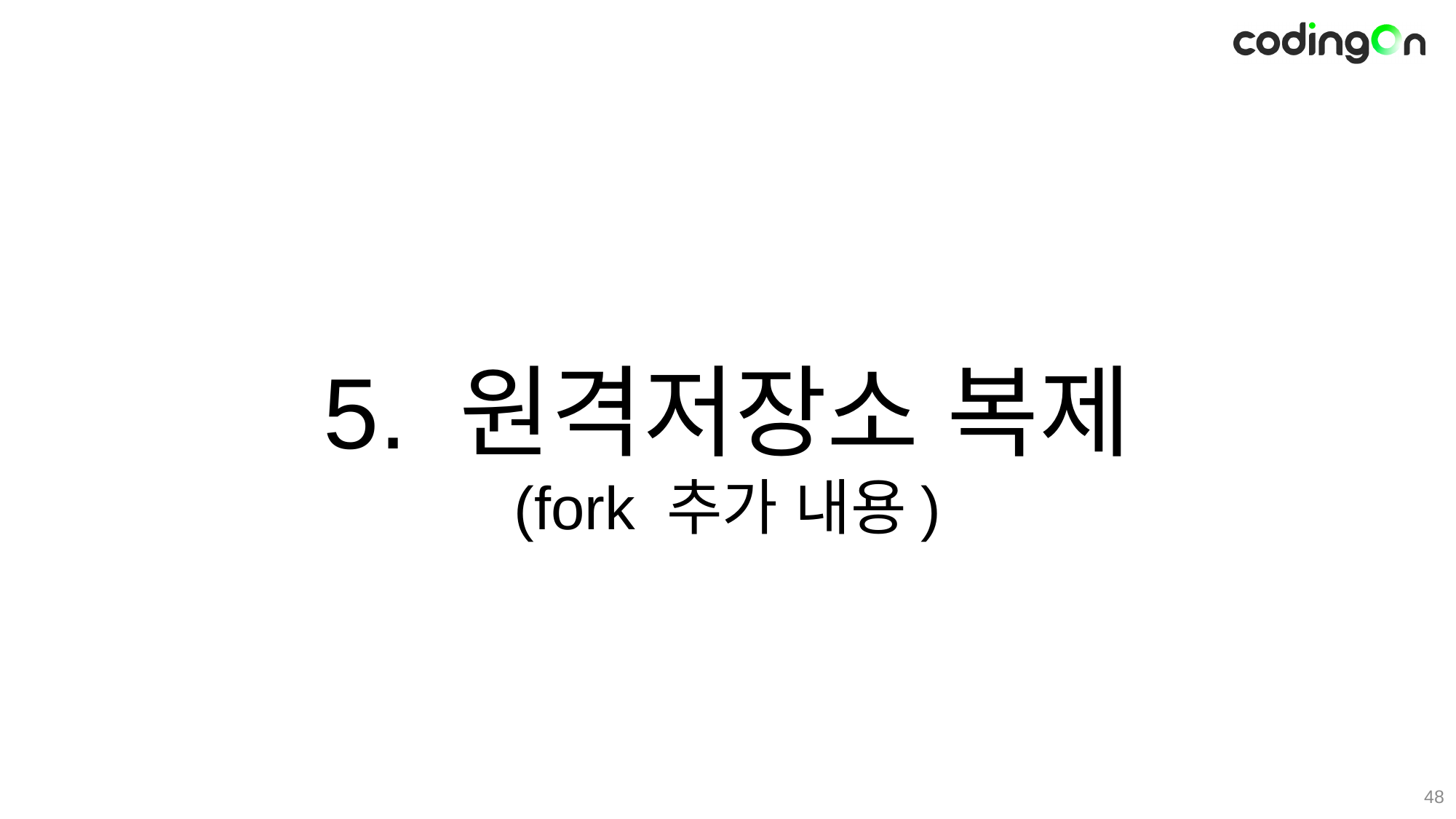

5. 원격저장소 복제
(fork 추가 내용)
48